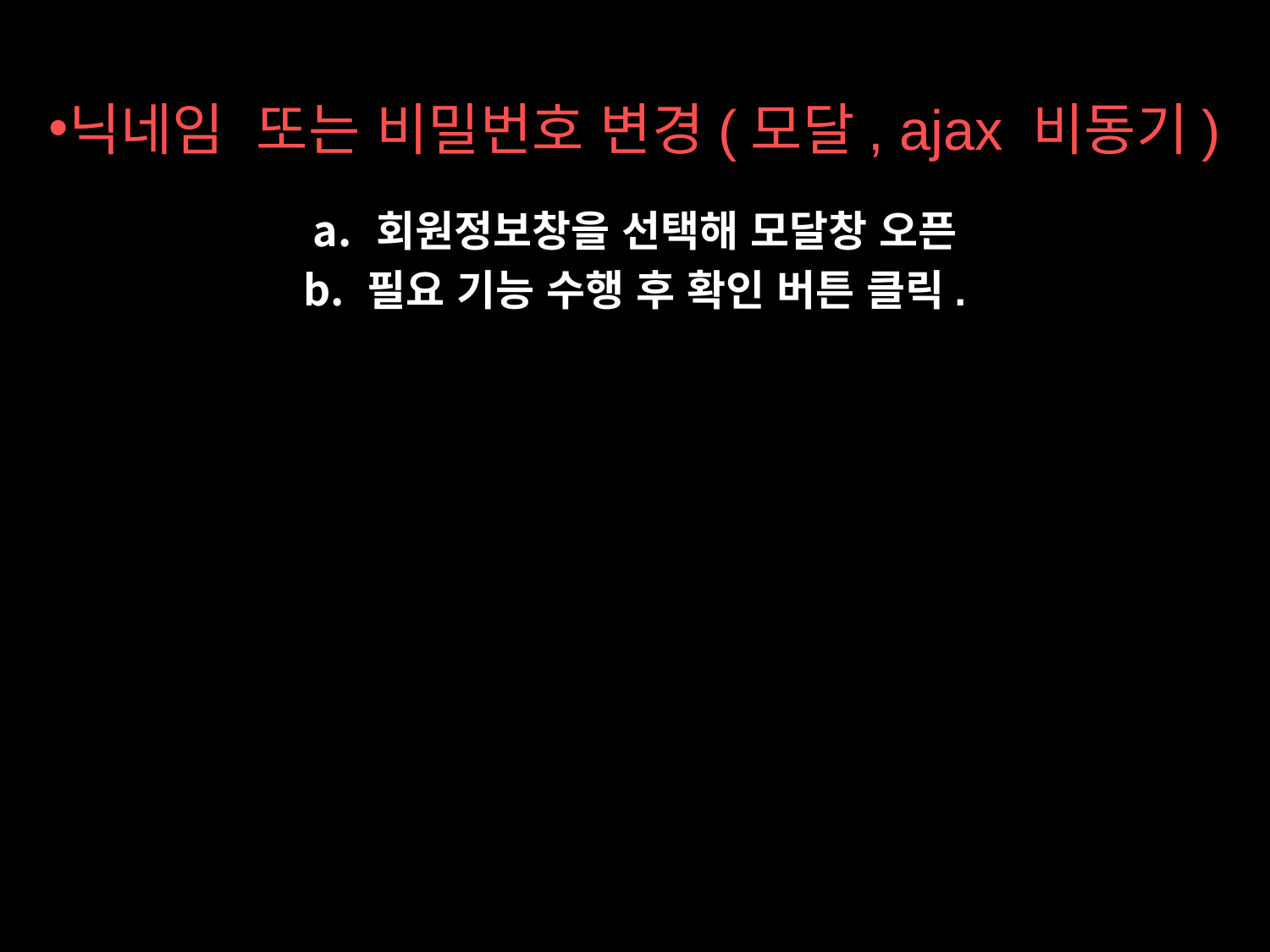

닉네임  또는 비밀번호 변경(모달, ajax 비동기)

회원정보창을 선택해 모달창 오픈
필요 기능 수행 후 확인 버튼 클릭.